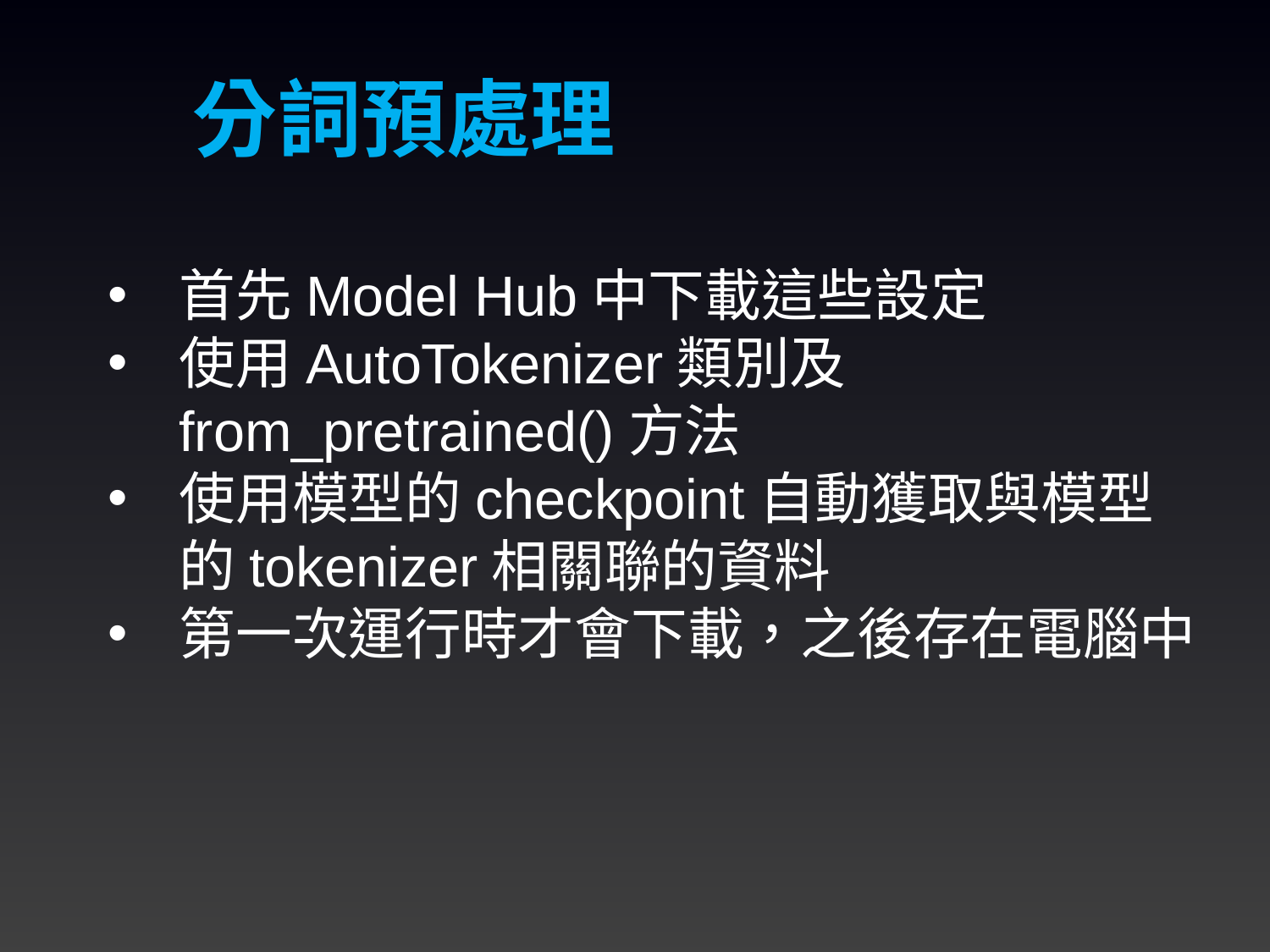

分詞預處理
首先Model Hub中下載這些設定
使用AutoTokenizer類別及from_pretrained()方法
使用模型的checkpoint自動獲取與模型的tokenizer相關聯的資料
第一次運行時才會下載，之後存在電腦中